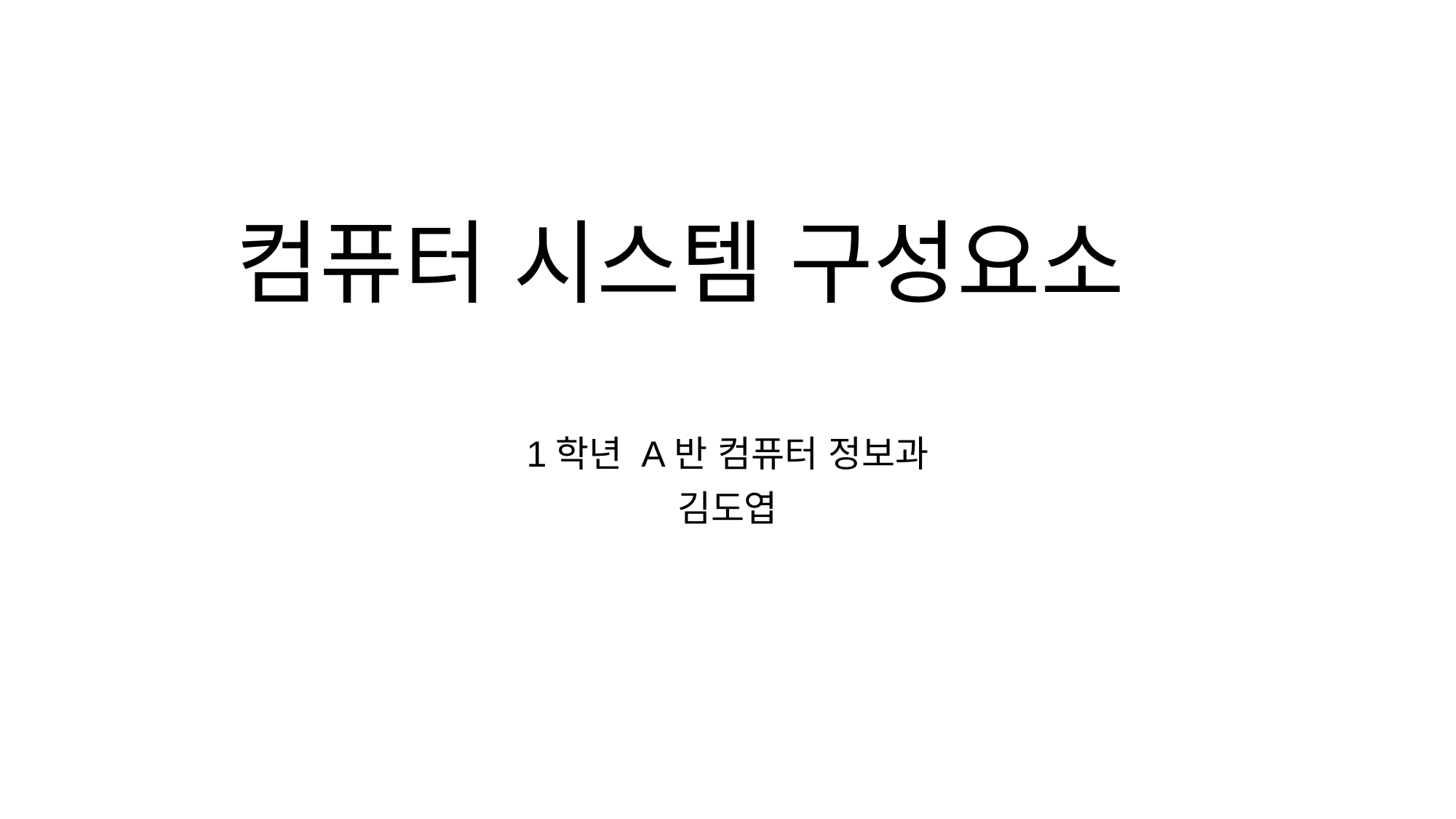

# 컴퓨터 시스템 구성요소
1학년 A반 컴퓨터 정보과
김도엽